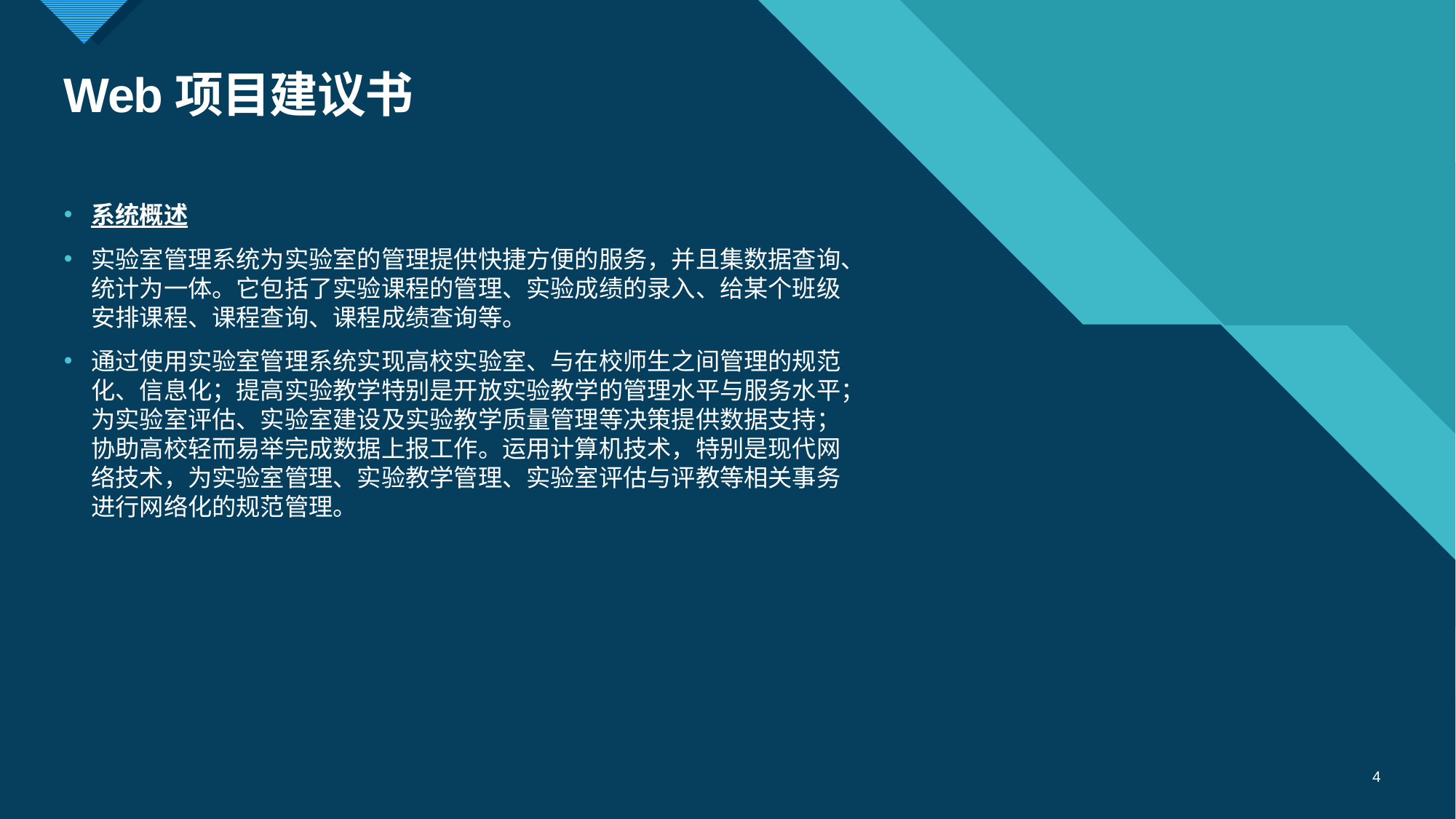

# Web项目建议书
系统概述
实验室管理系统为实验室的管理提供快捷方便的服务，并且集数据查询、统计为一体。它包括了实验课程的管理、实验成绩的录入、给某个班级安排课程、课程查询、课程成绩查询等。
通过使用实验室管理系统实现高校实验室、与在校师生之间管理的规范化、信息化；提高实验教学特别是开放实验教学的管理水平与服务水平；为实验室评估、实验室建设及实验教学质量管理等决策提供数据支持；协助高校轻而易举完成数据上报工作。运用计算机技术，特别是现代网络技术，为实验室管理、实验教学管理、实验室评估与评教等相关事务进行网络化的规范管理。

4